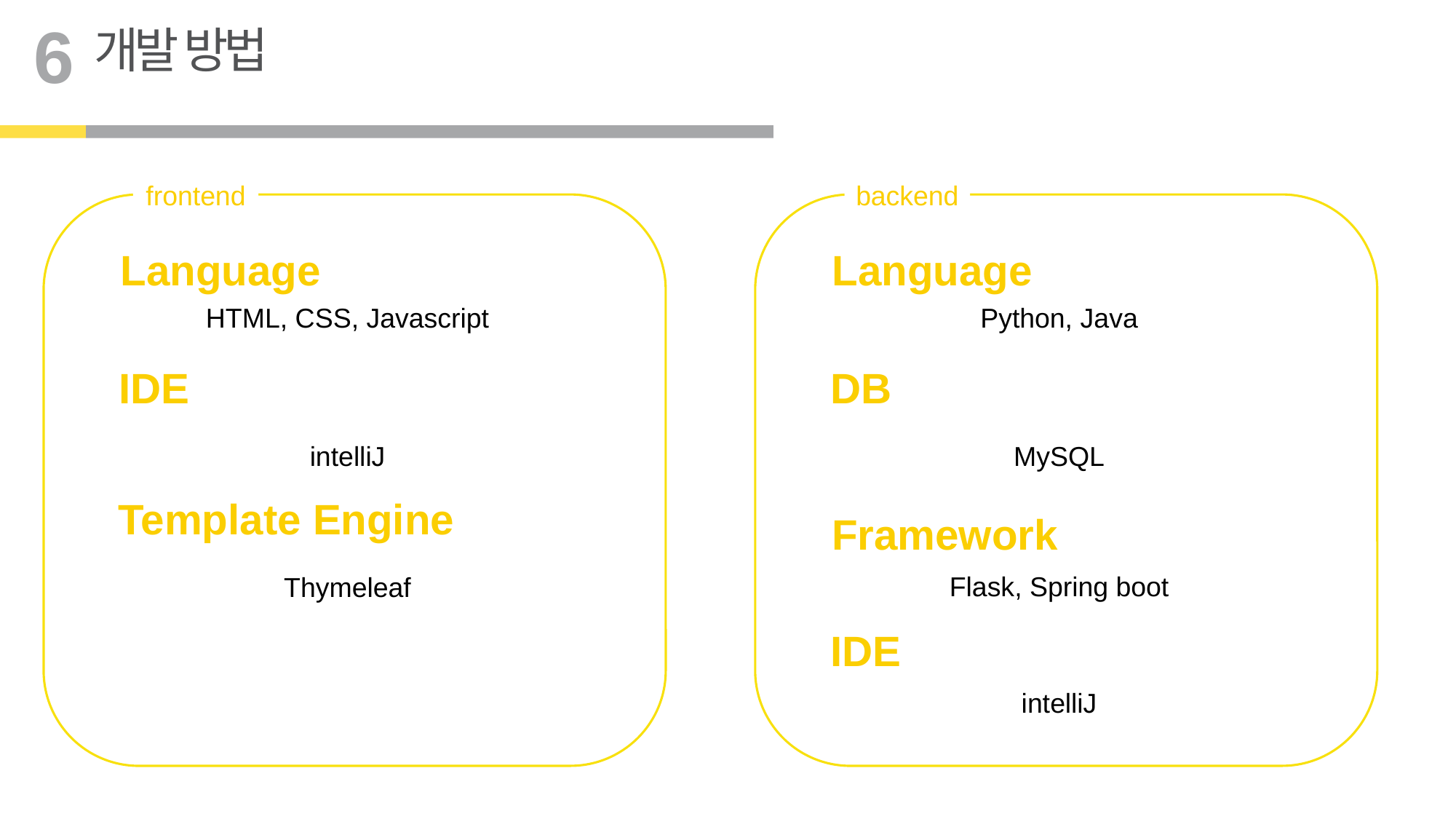

6
개발 방법

frontend
backend

Language
Language
HTML, CSS, Javascript
Python, Java
IDE
DB
intelliJ
MySQL
Template Engine
Framework
Flask, Spring boot
Thymeleaf
IDE
intelliJ